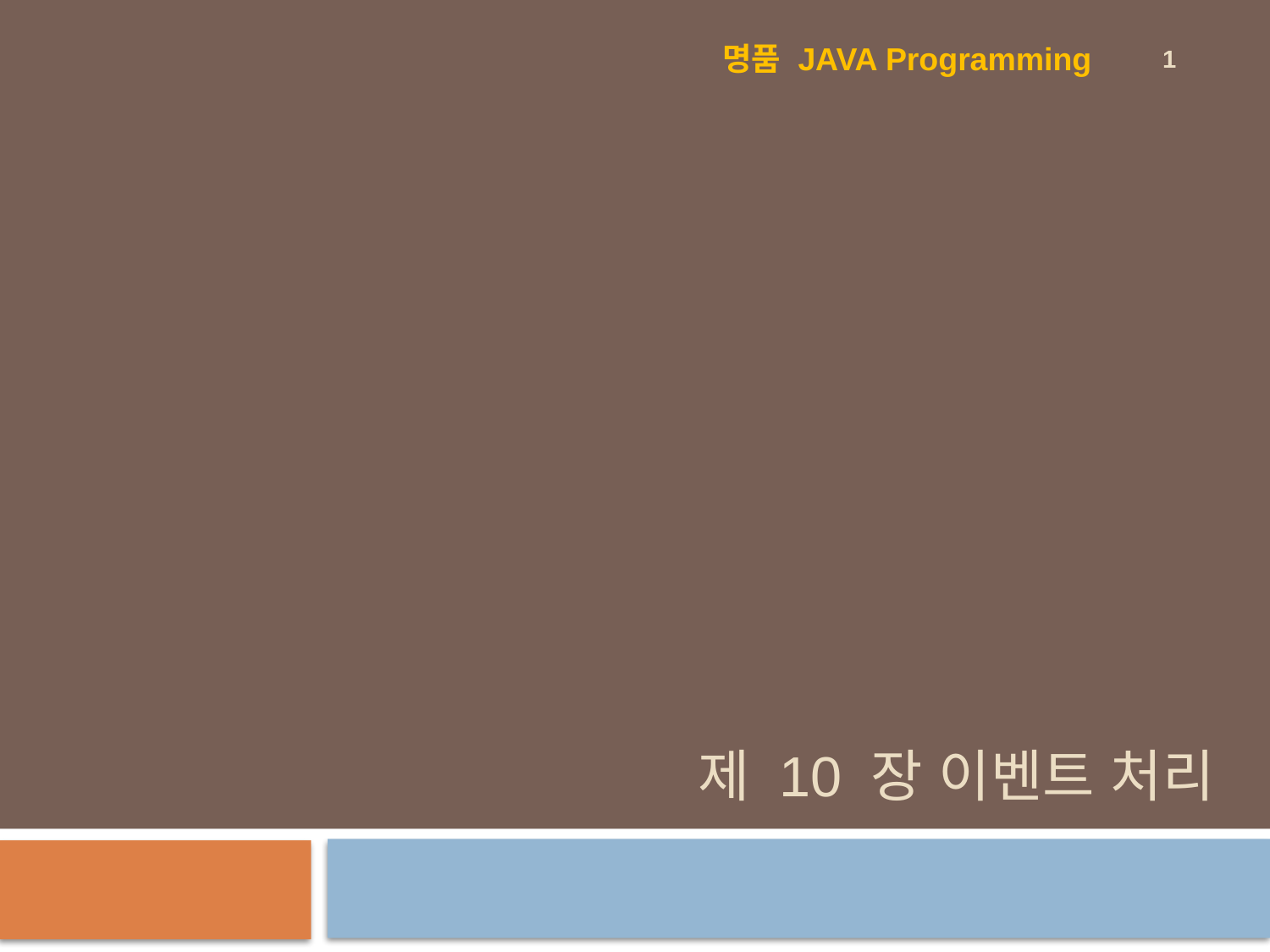

1
명품 JAVA Programming
# 제 10 장 이벤트 처리